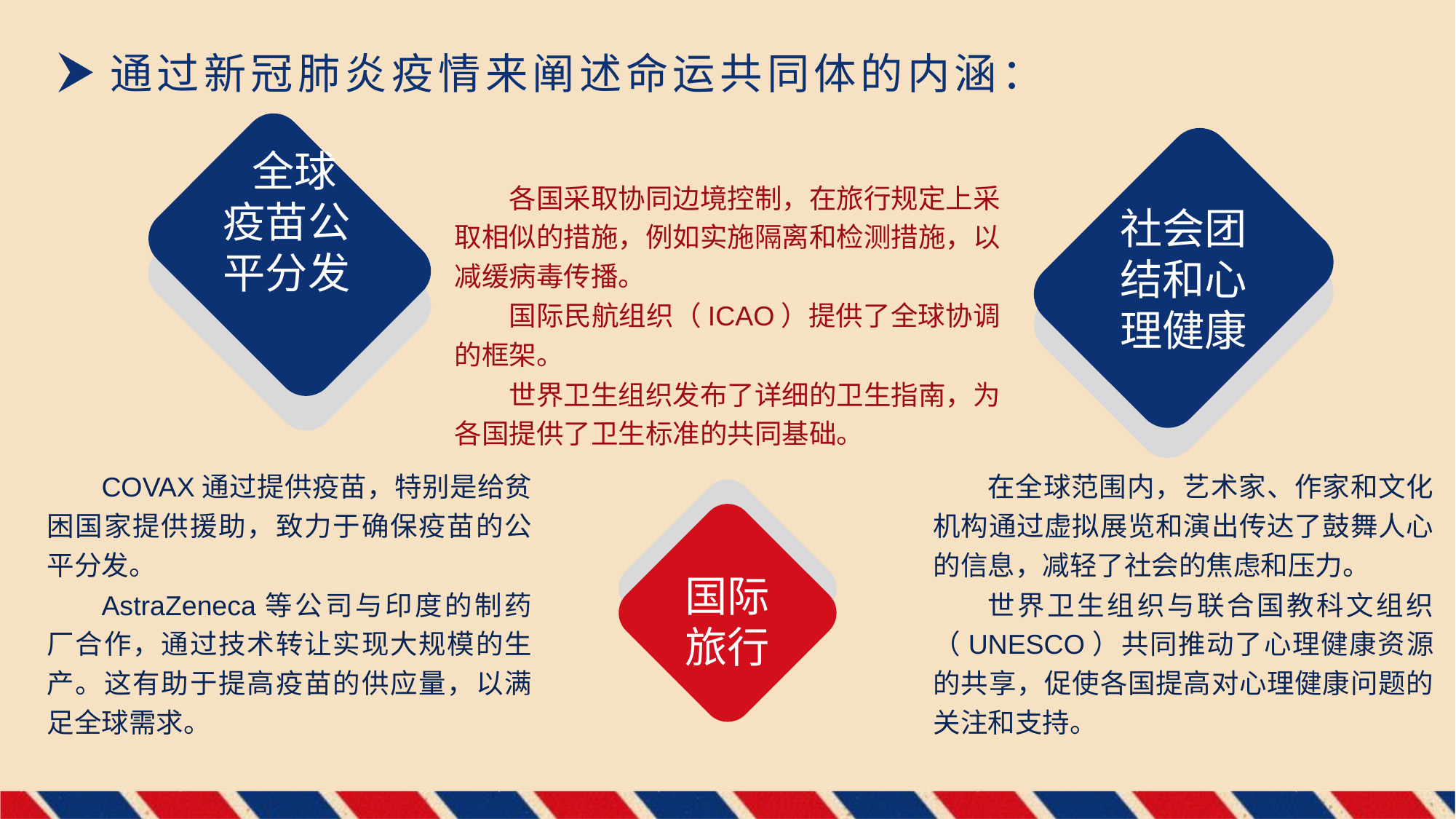

通过新冠肺炎疫情来阐述命运共同体的内涵：

  全球疫苗公平分发

各国采取协同边境控制，在旅行规定上采取相似的措施，例如实施隔离和检测措施，以减缓病毒传播。
国际民航组织（ICAO）提供了全球协调的框架。
世界卫生组织发布了详细的卫生指南，为各国提供了卫生标准的共同基础。
社会团结和心理健康
COVAX通过提供疫苗，特别是给贫困国家提供援助，致力于确保疫苗的公平分发。
AstraZeneca等公司与印度的制药厂合作，通过技术转让实现大规模的生产。这有助于提高疫苗的供应量，以满足全球需求。
在全球范围内，艺术家、作家和文化机构通过虚拟展览和演出传达了鼓舞人心的信息，减轻了社会的焦虑和压力。
世界卫生组织与联合国教科文组织（UNESCO）共同推动了心理健康资源的共享，促使各国提高对心理健康问题的关注和支持。

国际旅行